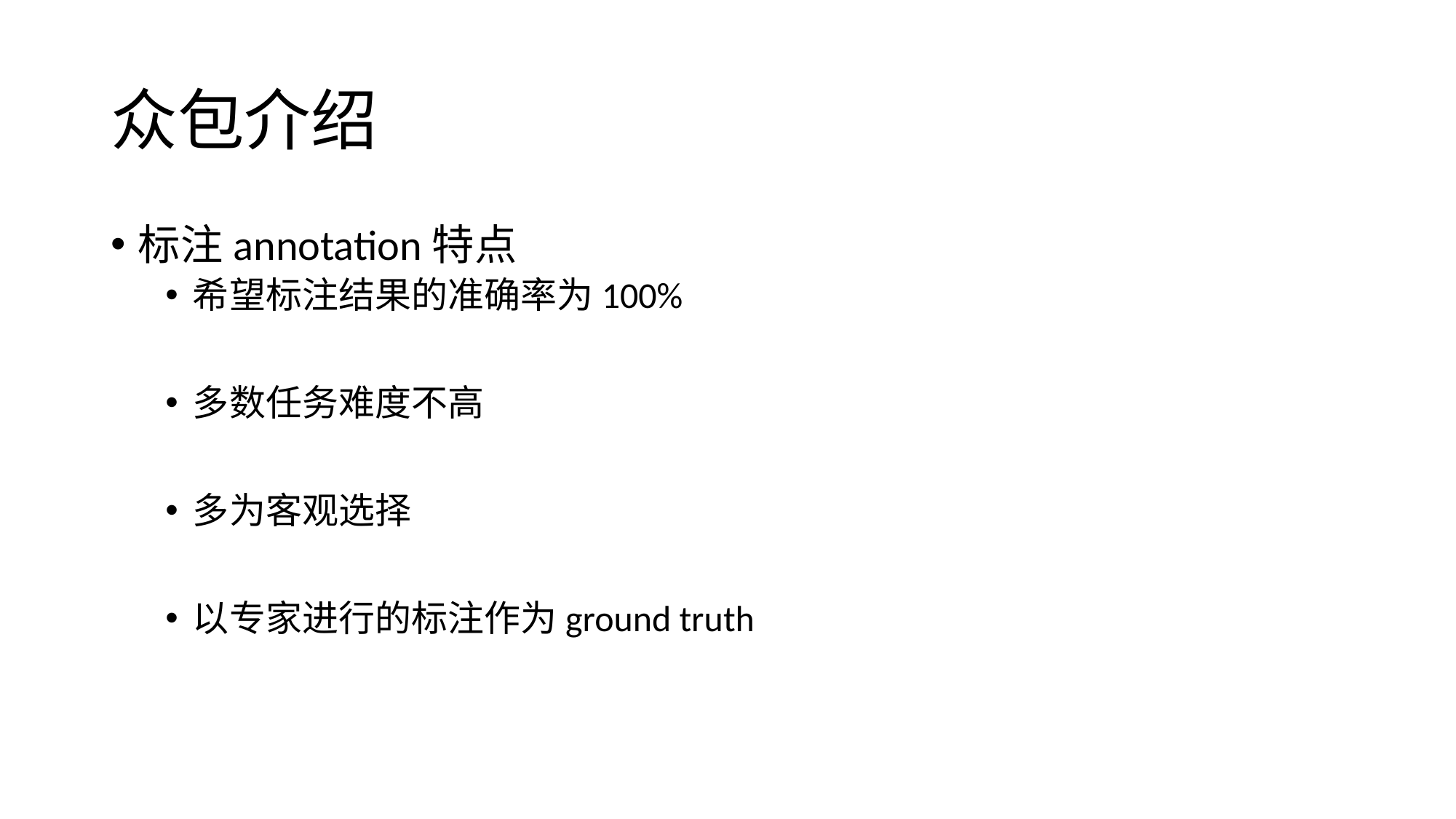

# 众包介绍
标注annotation特点
希望标注结果的准确率为100%

多数任务难度不高

多为客观选择

以专家进行的标注作为ground truth